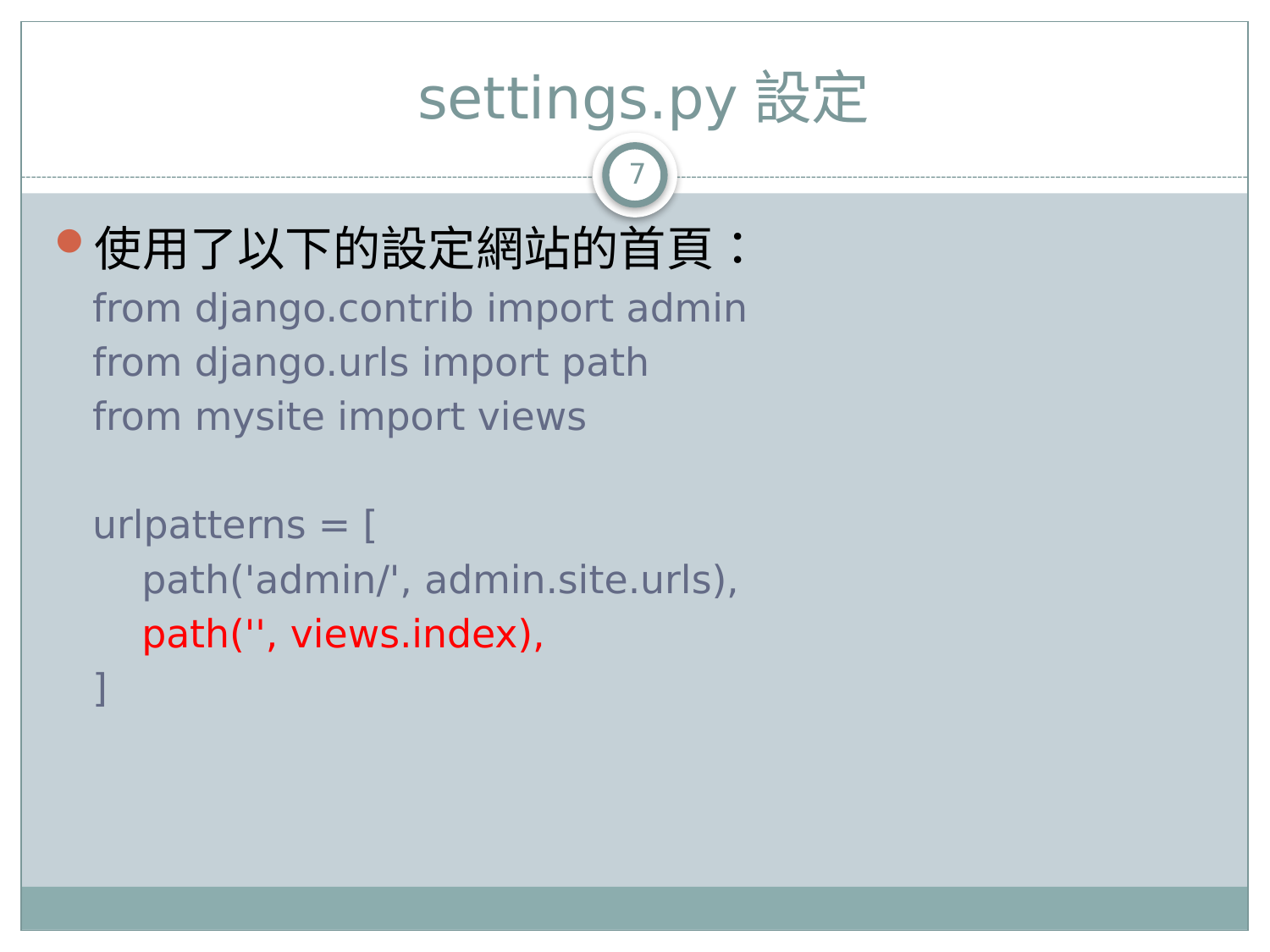

# settings.py設定
7
使用了以下的設定網站的首頁：
from django.contrib import admin
from django.urls import path
from mysite import views

urlpatterns = [
    path('admin/', admin.site.urls),
    path('', views.index),
]